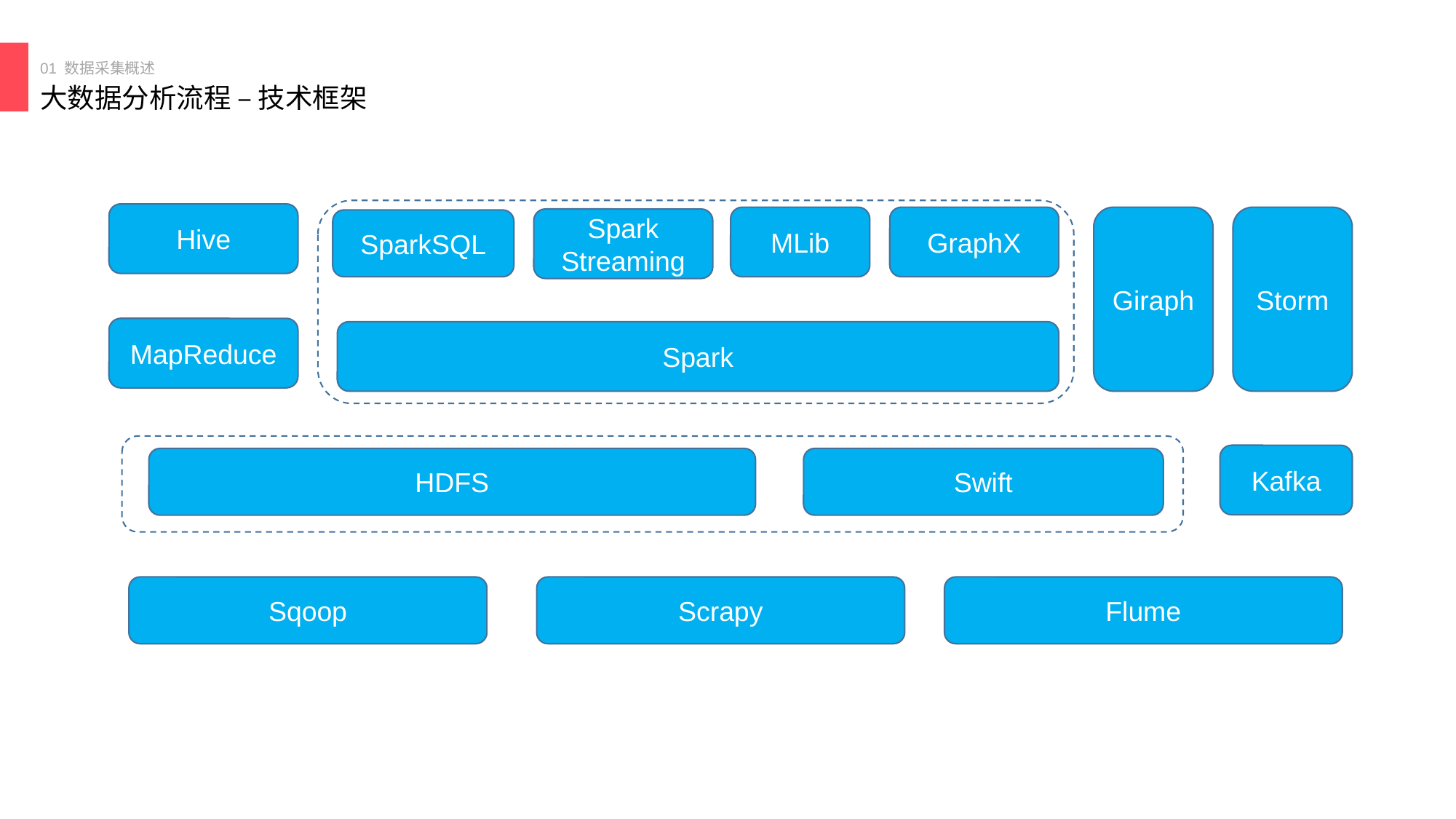

01 数据采集概述
大数据分析流程 – 技术框架

Hive
MLib
GraphX
Giraph
Storm
Spark Streaming
SparkSQL
MapReduce
Spark

Kafka
HDFS
Swift
Sqoop
Scrapy
Flume